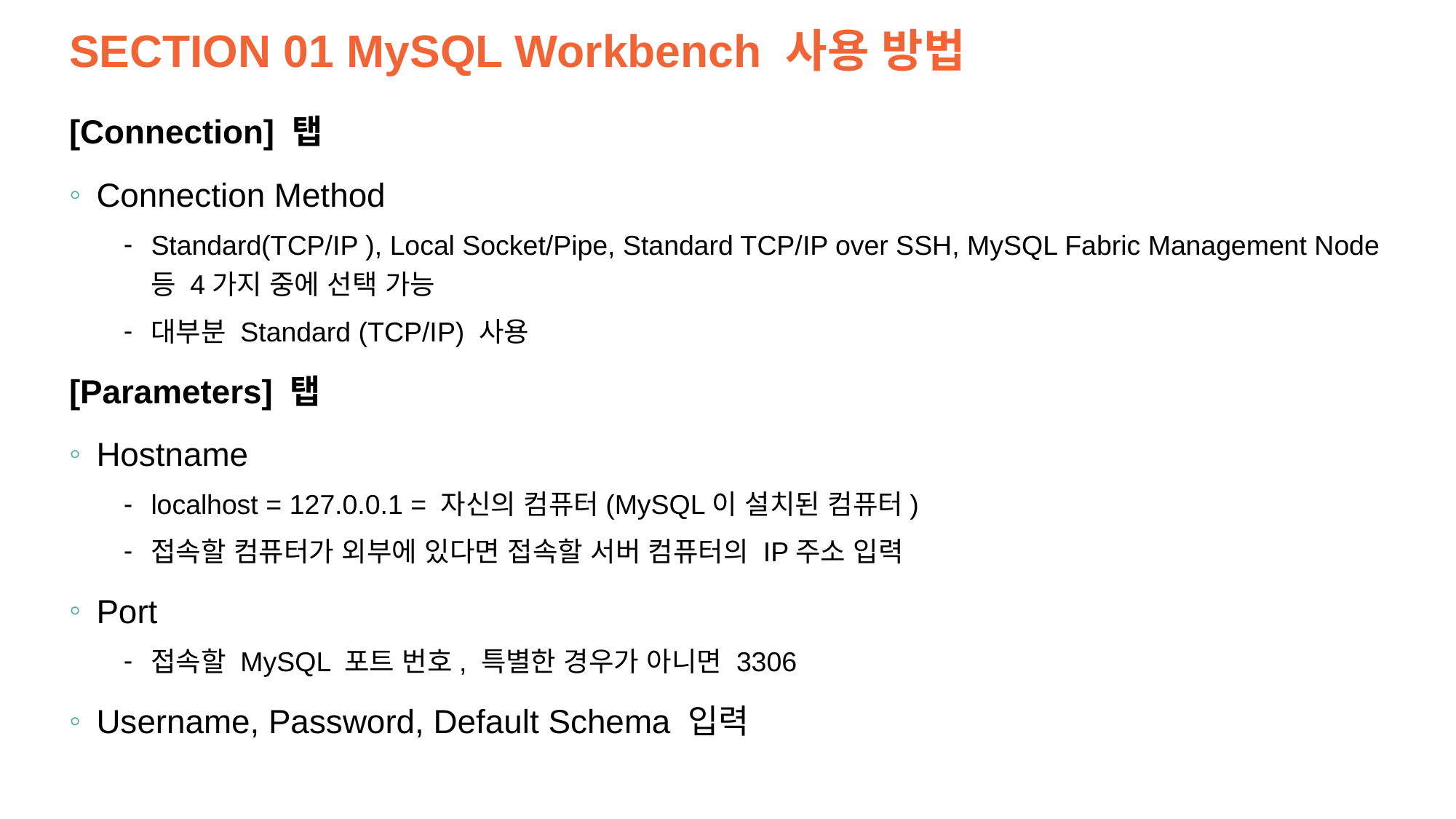

# SECTION 01 MySQL Workbench 사용 방법
[Connection] 탭
Connection Method
Standard(TCP/IP ), Local Socket/Pipe, Standard TCP/IP over SSH, MySQL Fabric Management Node 등 4가지 중에 선택 가능
대부분 Standard (TCP/IP) 사용
[Parameters] 탭
Hostname
localhost = 127.0.0.1 = 자신의 컴퓨터(MySQL이 설치된 컴퓨터)
접속할 컴퓨터가 외부에 있다면 접속할 서버 컴퓨터의 IP주소 입력
Port
접속할 MySQL 포트 번호, 특별한 경우가 아니면 3306
Username, Password, Default Schema 입력
7